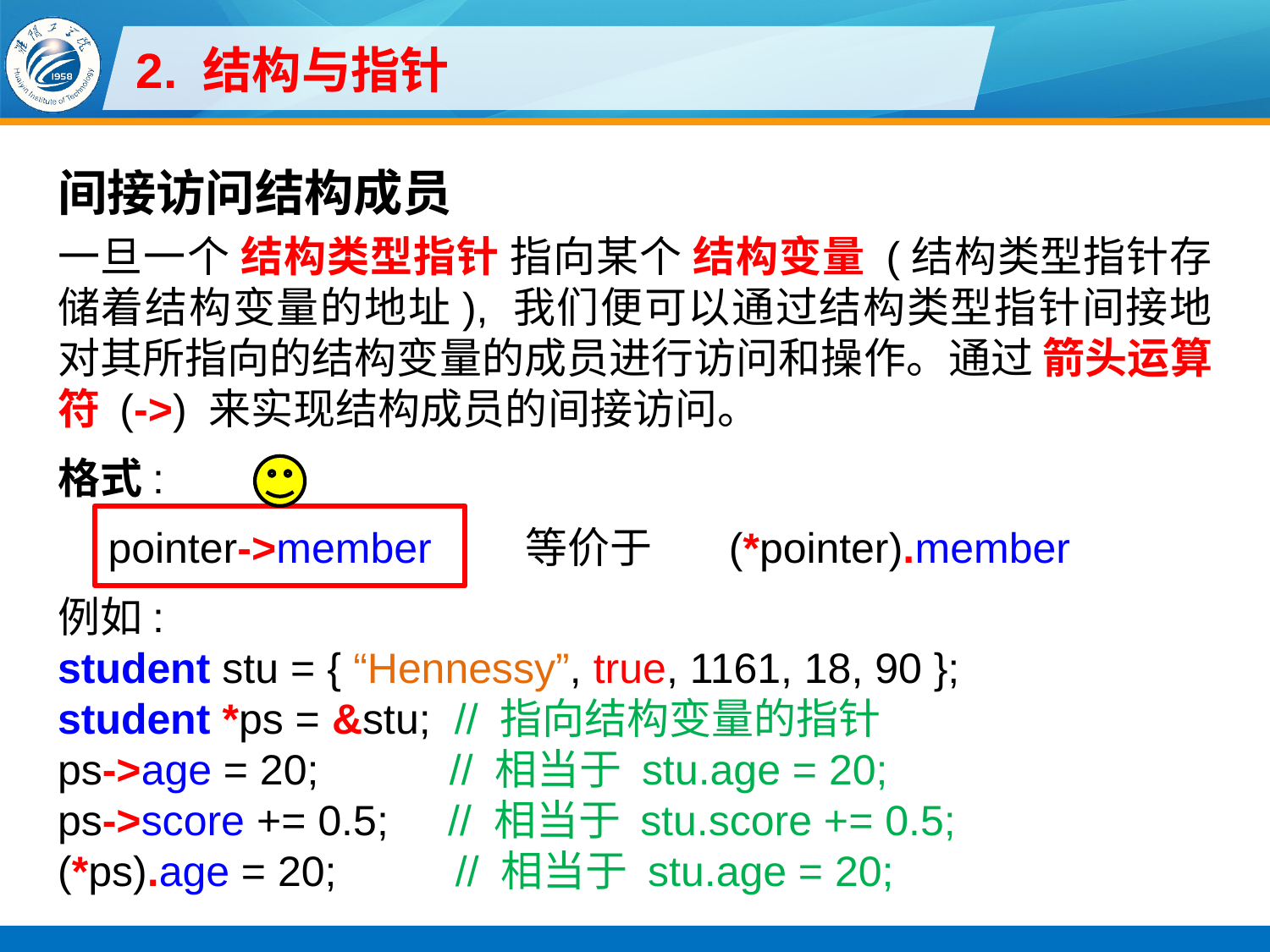

# 2. 结构与指针
间接访问结构成员
一旦一个 结构类型指针 指向某个 结构变量 (结构类型指针存储着结构变量的地址), 我们便可以通过结构类型指针间接地对其所指向的结构变量的成员进行访问和操作。通过 箭头运算符 (->) 来实现结构成员的间接访问。
格式:
pointer->member       等价于       (*pointer).member
例如:
student stu = { “Hennessy”, true, 1161, 18, 90 };
student *ps = &stu;  // 指向结构变量的指针
ps->age = 20;           // 相当于 stu.age = 20;
ps->score += 0.5;     // 相当于 stu.score += 0.5;
(*ps).age = 20;          // 相当于 stu.age = 20;